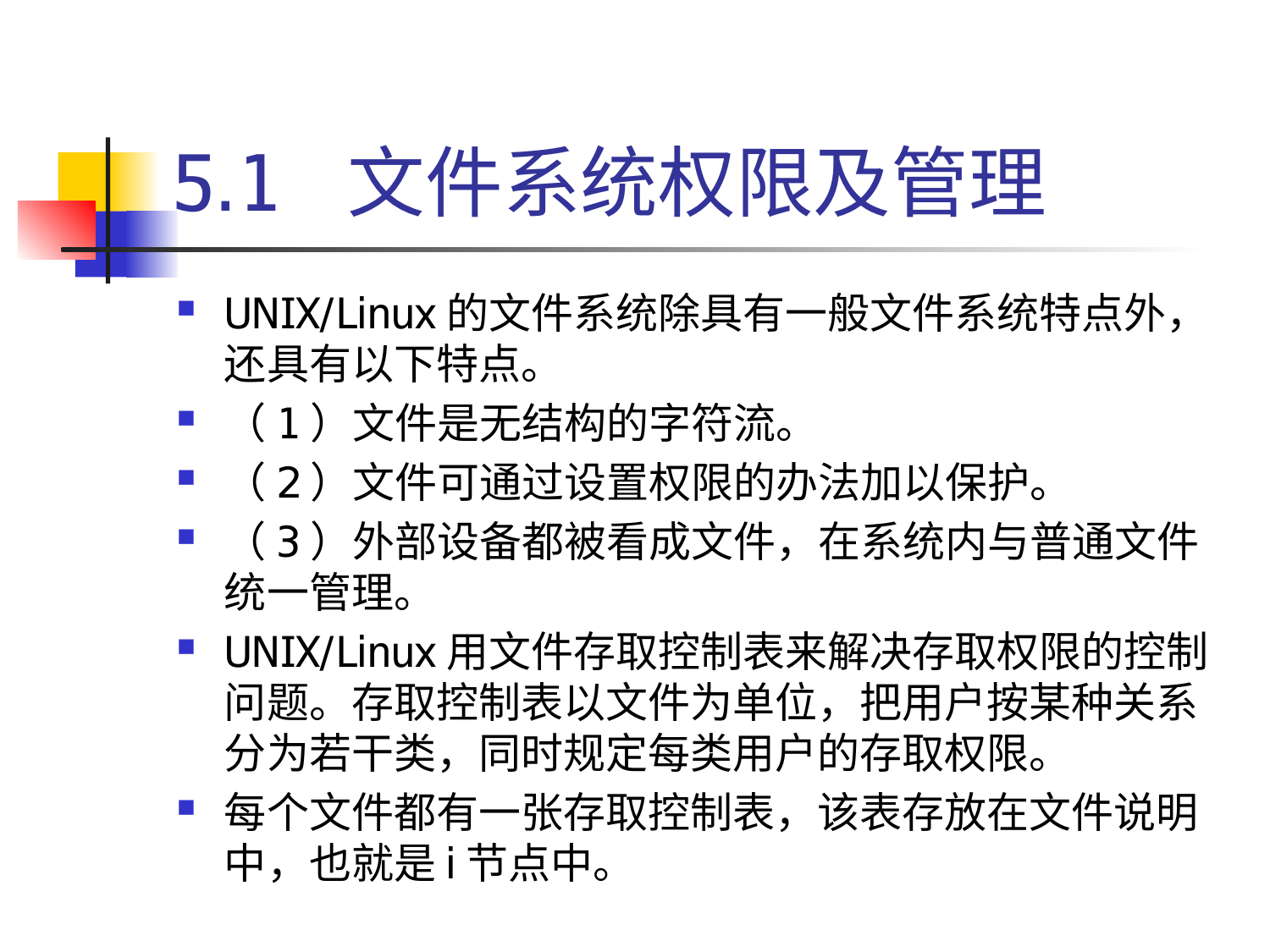

# 5.1  文件系统权限及管理
UNIX/Linux的文件系统除具有一般文件系统特点外，还具有以下特点。
（1）文件是无结构的字符流。
（2）文件可通过设置权限的办法加以保护。
（3）外部设备都被看成文件，在系统内与普通文件统一管理。
UNIX/Linux用文件存取控制表来解决存取权限的控制问题。存取控制表以文件为单位，把用户按某种关系分为若干类，同时规定每类用户的存取权限。
每个文件都有一张存取控制表，该表存放在文件说明中，也就是i节点中。